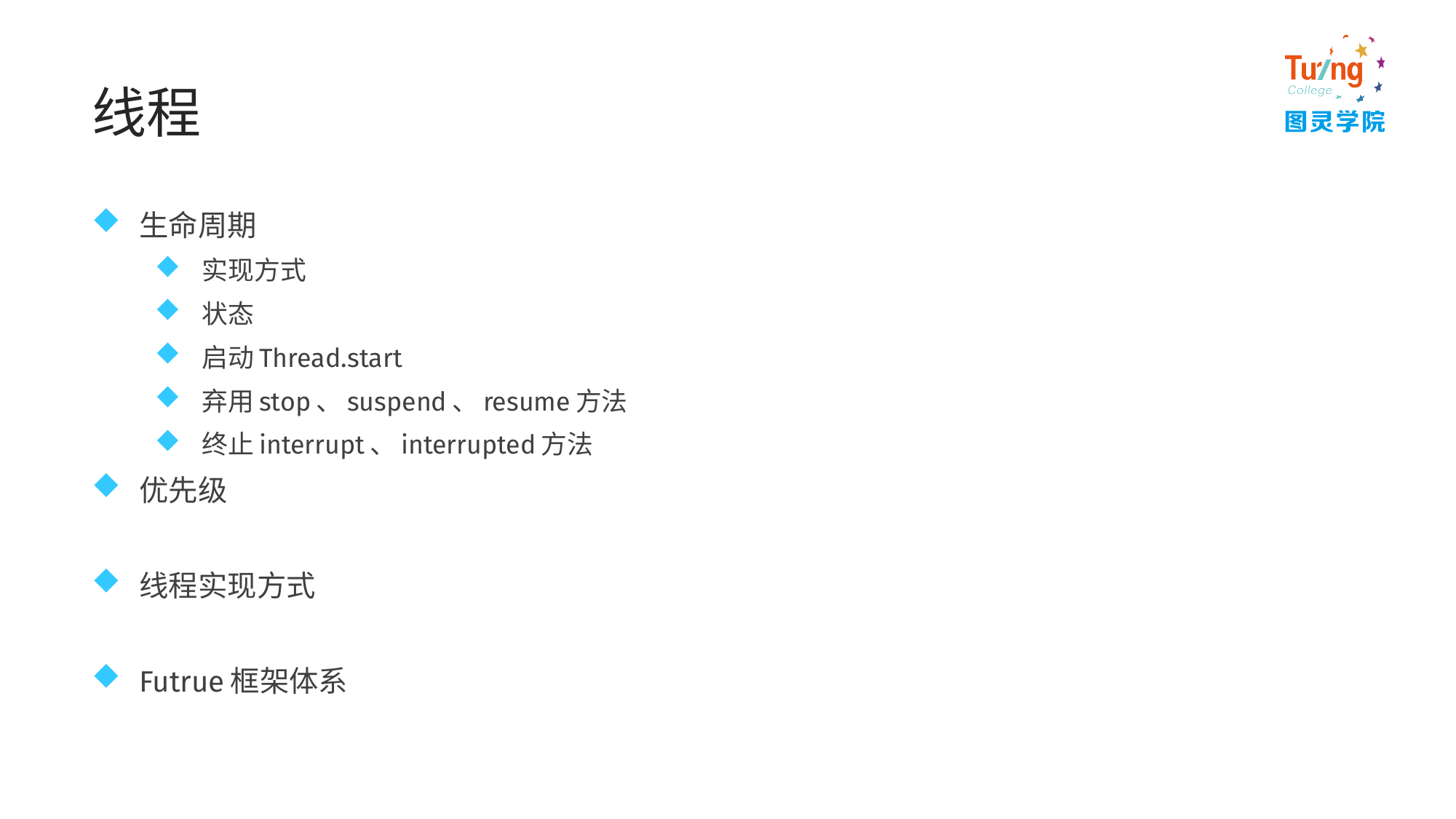

# 线程
生命周期
实现方式
状态
启动Thread.start
弃用stop、suspend、resume方法
终止interrupt、interrupted方法
优先级

线程实现方式

Futrue框架体系